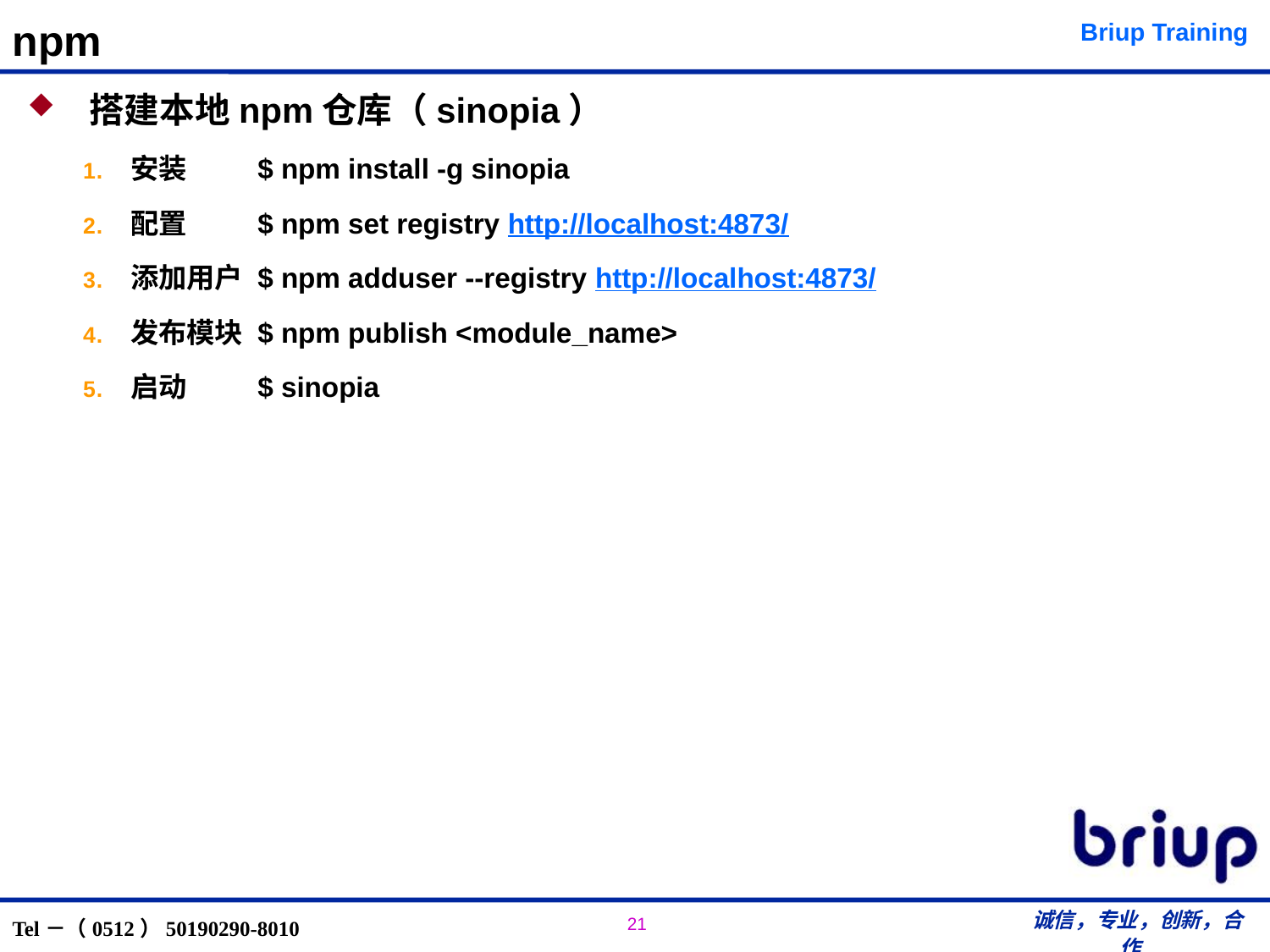

# npm
 搭建本地npm仓库（sinopia）
安装	$ npm install -g sinopia
配置	$ npm set registry http://localhost:4873/
添加用户	$ npm adduser --registry http://localhost:4873/
发布模块	$ npm publish <module_name>
启动	$ sinopia